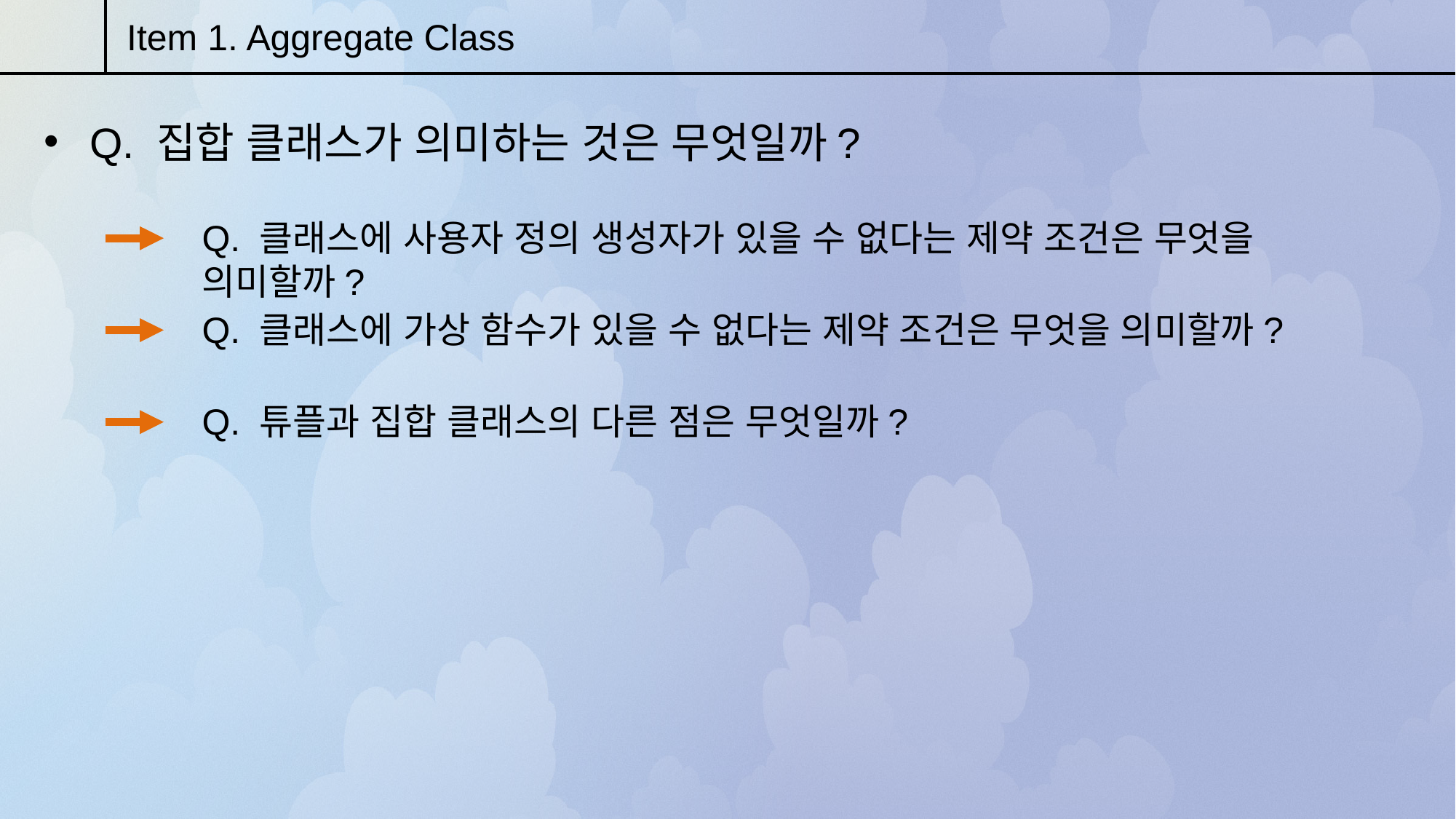

Item 1. Aggregate Class
 Q. 집합 클래스가 의미하는 것은 무엇일까?
Q. 클래스에 사용자 정의 생성자가 있을 수 없다는 제약 조건은 무엇을 의미할까?
Q. 클래스에 가상 함수가 있을 수 없다는 제약 조건은 무엇을 의미할까?
Q. 튜플과 집합 클래스의 다른 점은 무엇일까?